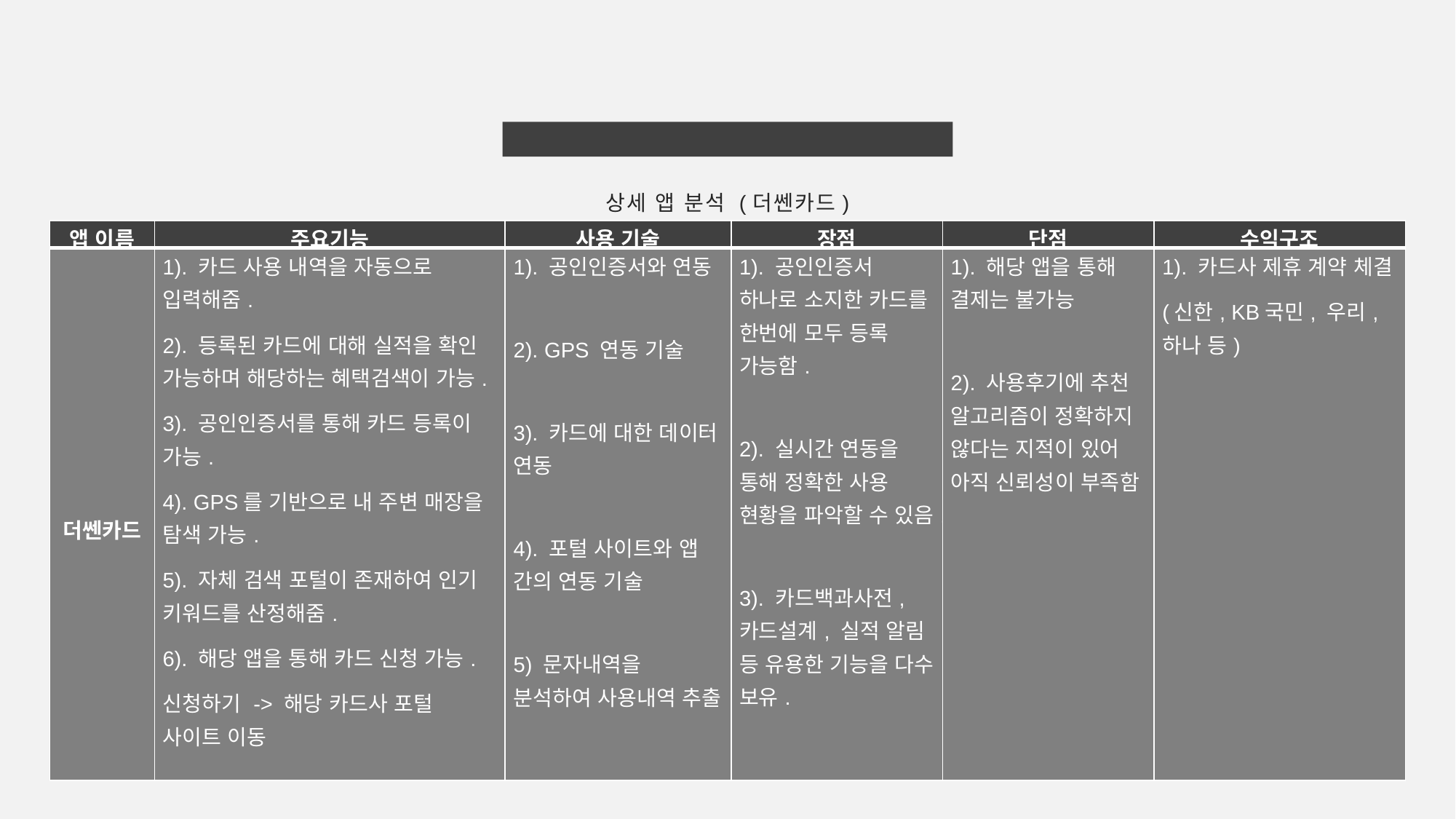

04. 앱 분석

상세 앱 분석 (더쎈카드)
| 앱 이름 | 주요기능 | 사용 기술 | 장점 | 단점 | 수익구조 |
| --- | --- | --- | --- | --- | --- |
| 더쎈카드 | 1). 카드 사용 내역을 자동으로 입력해줌. 2). 등록된 카드에 대해 실적을 확인 가능하며 해당하는 혜택검색이 가능. 3). 공인인증서를 통해 카드 등록이 가능. 4). GPS를 기반으로 내 주변 매장을 탐색 가능. 5). 자체 검색 포털이 존재하여 인기 키워드를 산정해줌. 6). 해당 앱을 통해 카드 신청 가능. 신청하기 -> 해당 카드사 포털 사이트 이동 | 1). 공인인증서와 연동 2). GPS 연동 기술 3). 카드에 대한 데이터 연동 4). 포털 사이트와 앱 간의 연동 기술 5) 문자내역을 분석하여 사용내역 추출 | 1). 공인인증서 하나로 소지한 카드를 한번에 모두 등록 가능함.   2). 실시간 연동을 통해 정확한 사용 현황을 파악할 수 있음.   3). 카드백과사전, 카드설계, 실적 알림 등 유용한 기능을 다수 보유. | 1). 해당 앱을 통해 결제는 불가능   2). 사용후기에 추천 알고리즘이 정확하지 않다는 지적이 있어 아직 신뢰성이 부족함 | 1). 카드사 제휴 계약 체결 (신한, KB국민, 우리, 하나 등) |